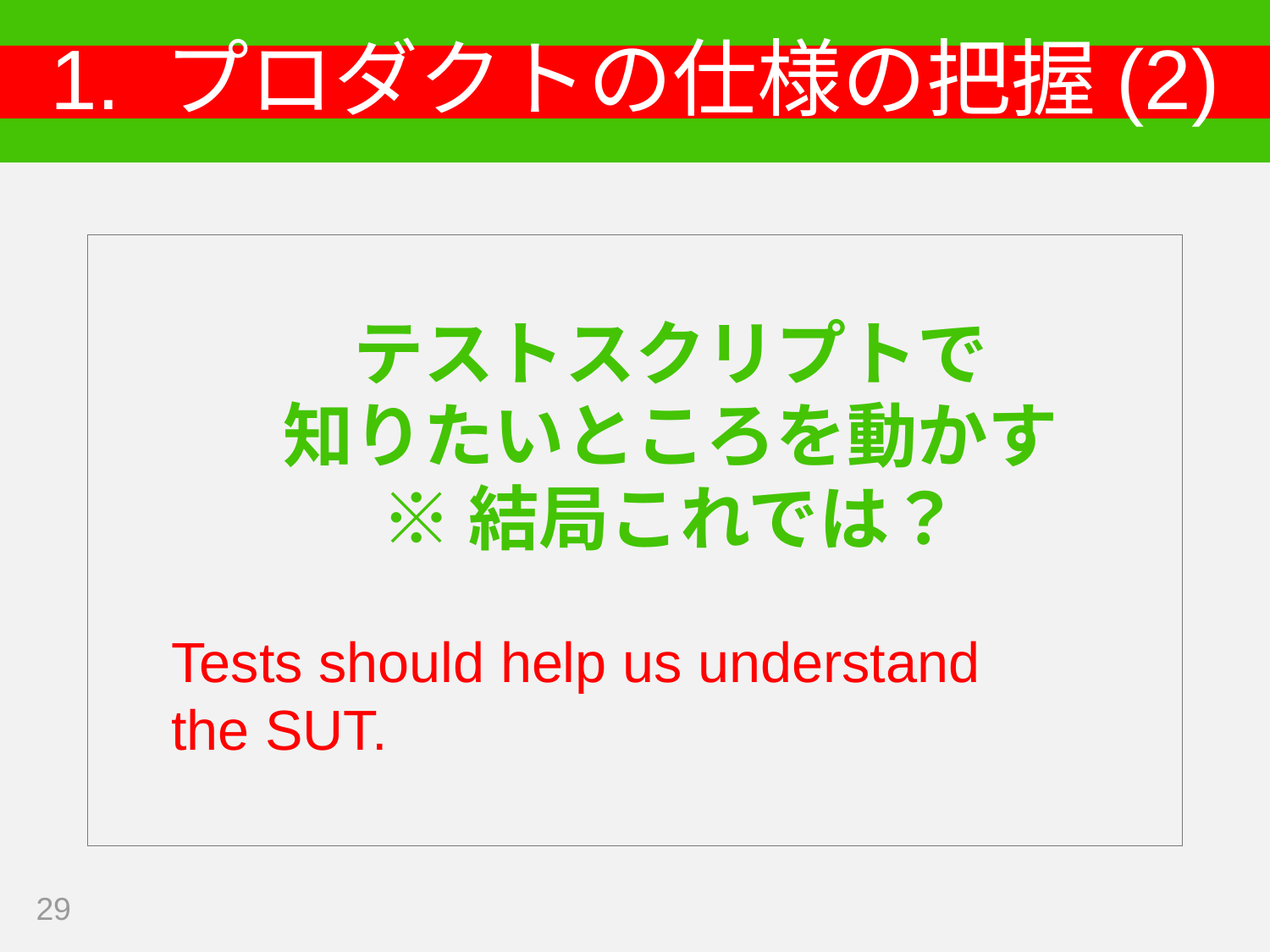

# 1. プロダクトの仕様の把握(2)
テストスクリプトで
知りたいところを動かす
※結局これでは？

Tests should help us understand
the SUT.
29